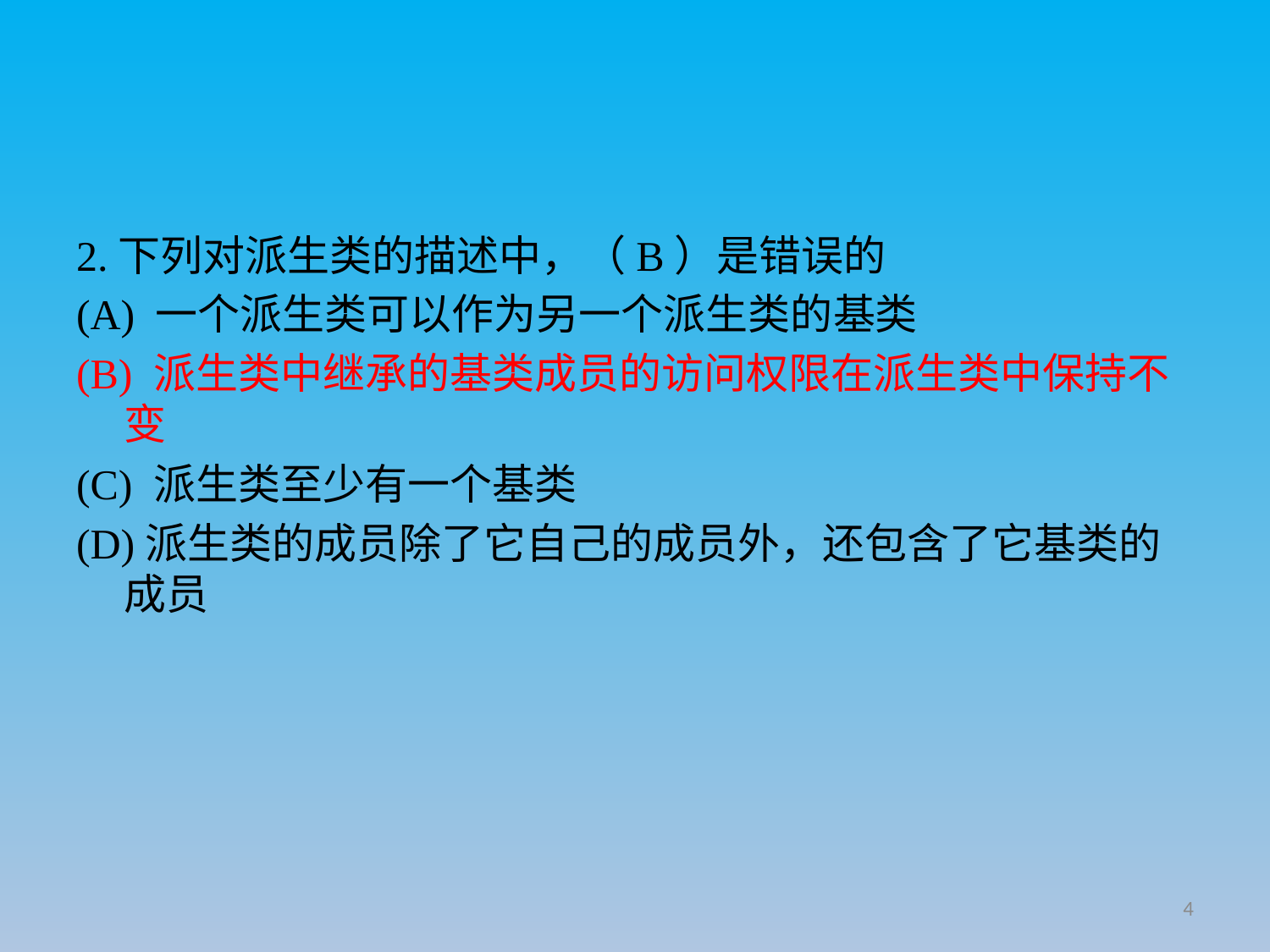

2.下列对派生类的描述中，（B）是错误的
(A) 一个派生类可以作为另一个派生类的基类
(B) 派生类中继承的基类成员的访问权限在派生类中保持不变
(C) 派生类至少有一个基类
(D)派生类的成员除了它自己的成员外，还包含了它基类的成员
4